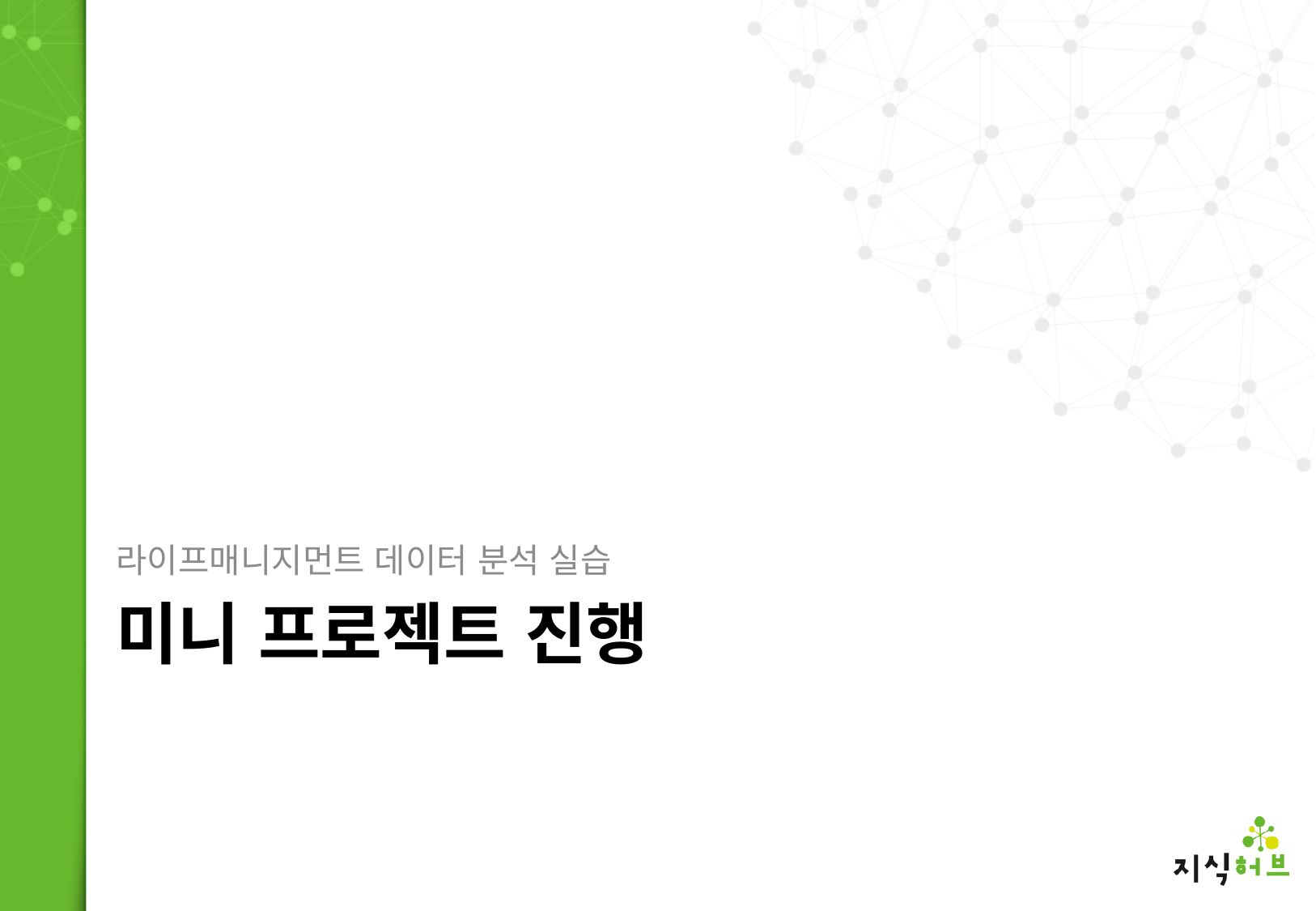

라이프매니지먼트 데이터 분석 실습
# 미니 프로젝트 진행